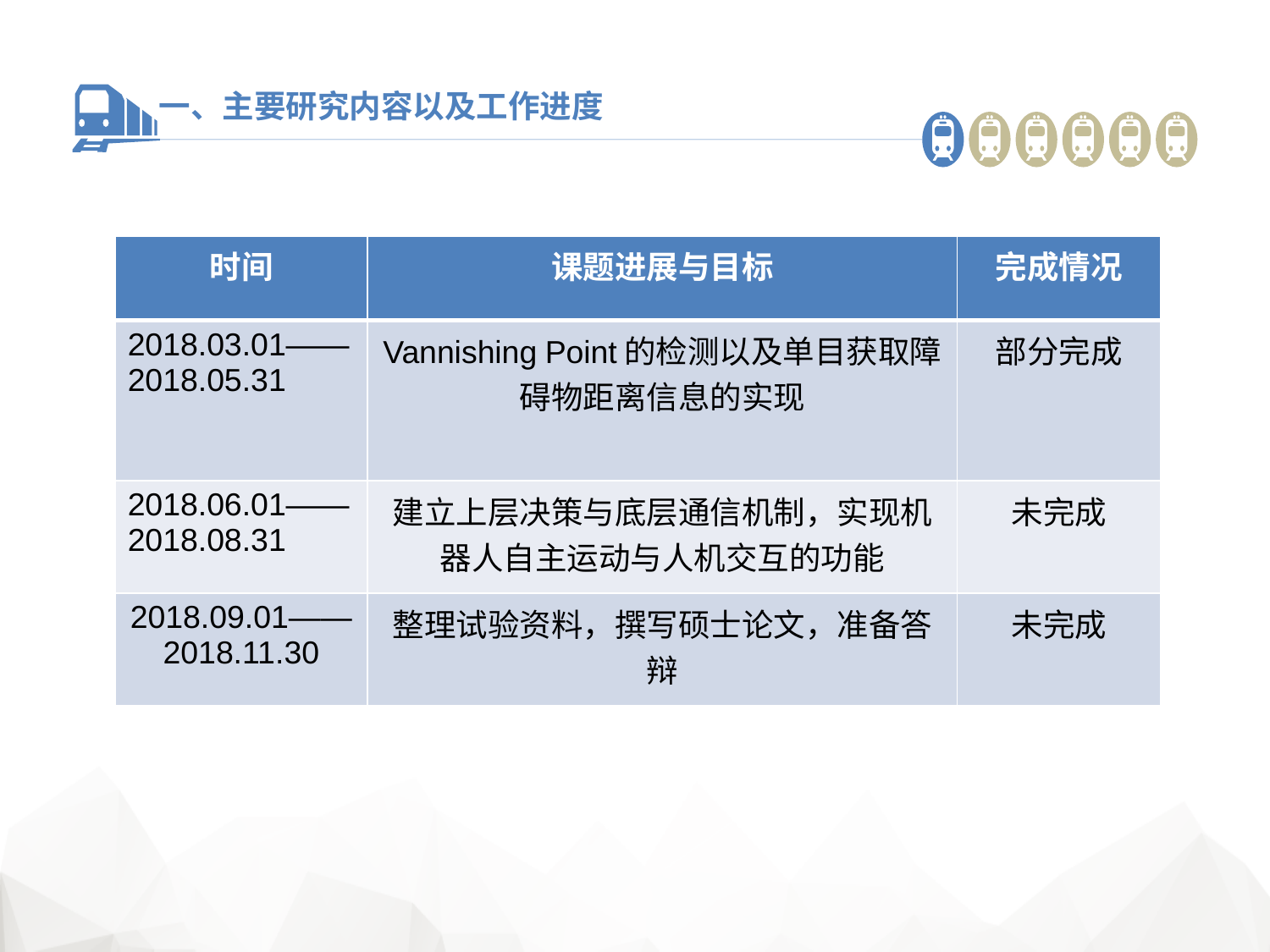

# 一、主要研究内容以及工作进度
| 时间 | 课题进展与目标 | 完成情况 |
| --- | --- | --- |
| 2018.03.01——2018.05.31 | Vannishing Point的检测以及单目获取障碍物距离信息的实现 | 部分完成 |
| 2018.06.01——2018.08.31 | 建立上层决策与底层通信机制，实现机器人自主运动与人机交互的功能 | 未完成 |
| 2018.09.01——2018.11.30 | 整理试验资料，撰写硕士论文，准备答辩 | 未完成 |